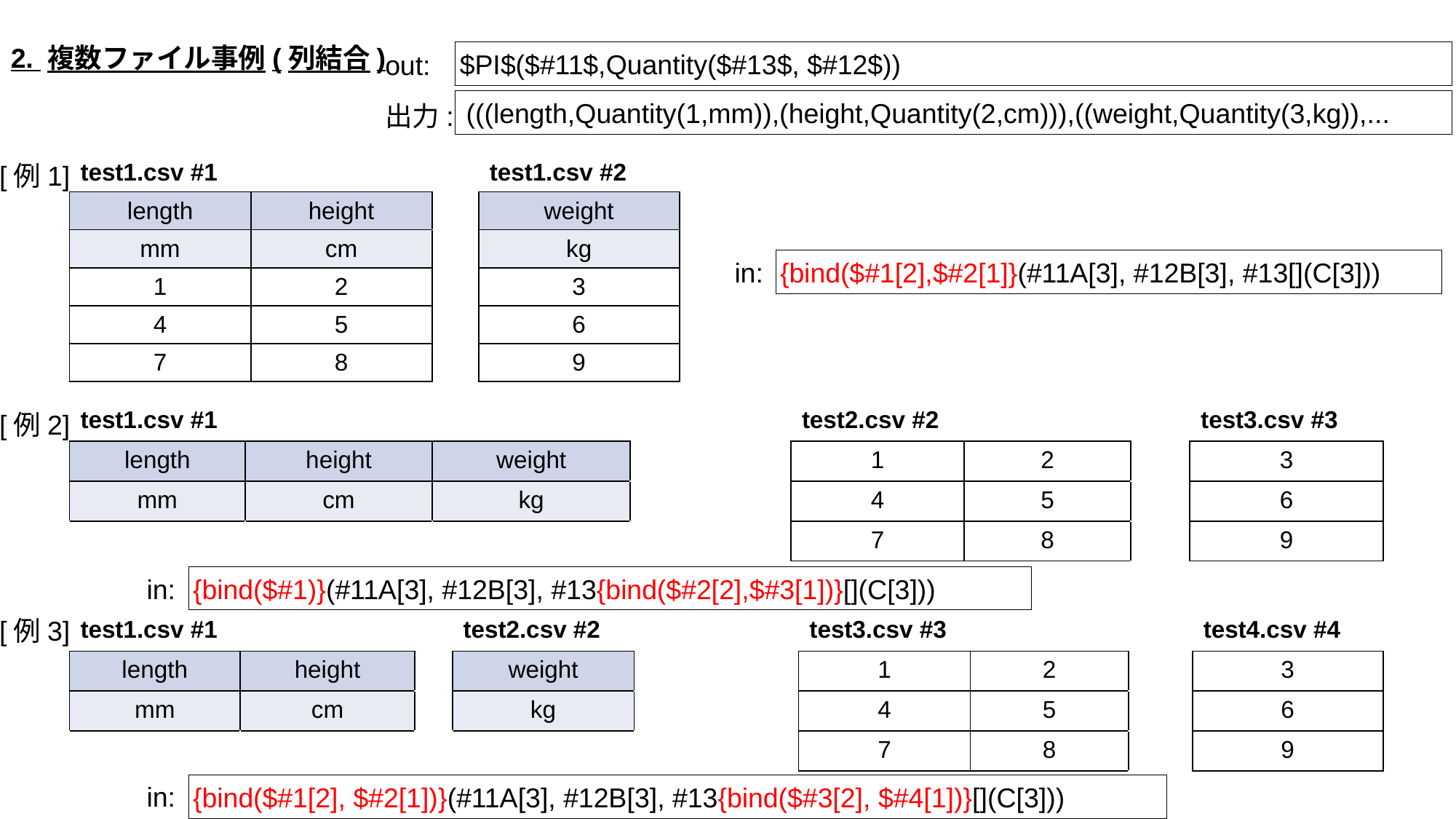

2. 複数ファイル事例(列結合)
$PI$($#11$,Quantity($#13$, $#12$))
out:
(((length,Quantity(1,mm)),(height,Quantity(2,cm))),((weight,Quantity(3,kg)),...
出力:
[例1]
| test1.csv #1 |  |  | test1.csv #2 |
| --- | --- | --- | --- |
| length | height |  | weight |
| mm | cm |  | kg |
| 1 | 2 |  | 3 |
| 4 | 5 |  | 6 |
| 7 | 8 |  | 9 |
in:
{bind($#1[2],$#2[1]}(#11A[3], #12B[3], #13[](C[3]))
| test1.csv #1 |  |  |  | test2.csv #2 |  |  | test3.csv #3 |
| --- | --- | --- | --- | --- | --- | --- | --- |
| length | height | weight |  | 1 | 2 |  | 3 |
| mm | cm | kg |  | 4 | 5 |  | 6 |
|  |  |  |  | 7 | 8 |  | 9 |
[例2]
in:
{bind($#1)}(#11A[3], #12B[3], #13{bind($#2[2],$#3[1])}[](C[3]))
[例3]
| test1.csv #1 |  |  | test2.csv #2 |  | test3.csv #3 |  |  | test4.csv #4 |
| --- | --- | --- | --- | --- | --- | --- | --- | --- |
| length | height |  | weight |  | 1 | 2 |  | 3 |
| mm | cm |  | kg |  | 4 | 5 |  | 6 |
|  |  |  |  |  | 7 | 8 |  | 9 |
in:
{bind($#1[2], $#2[1])}(#11A[3], #12B[3], #13{bind($#3[2], $#4[1])}[](C[3]))